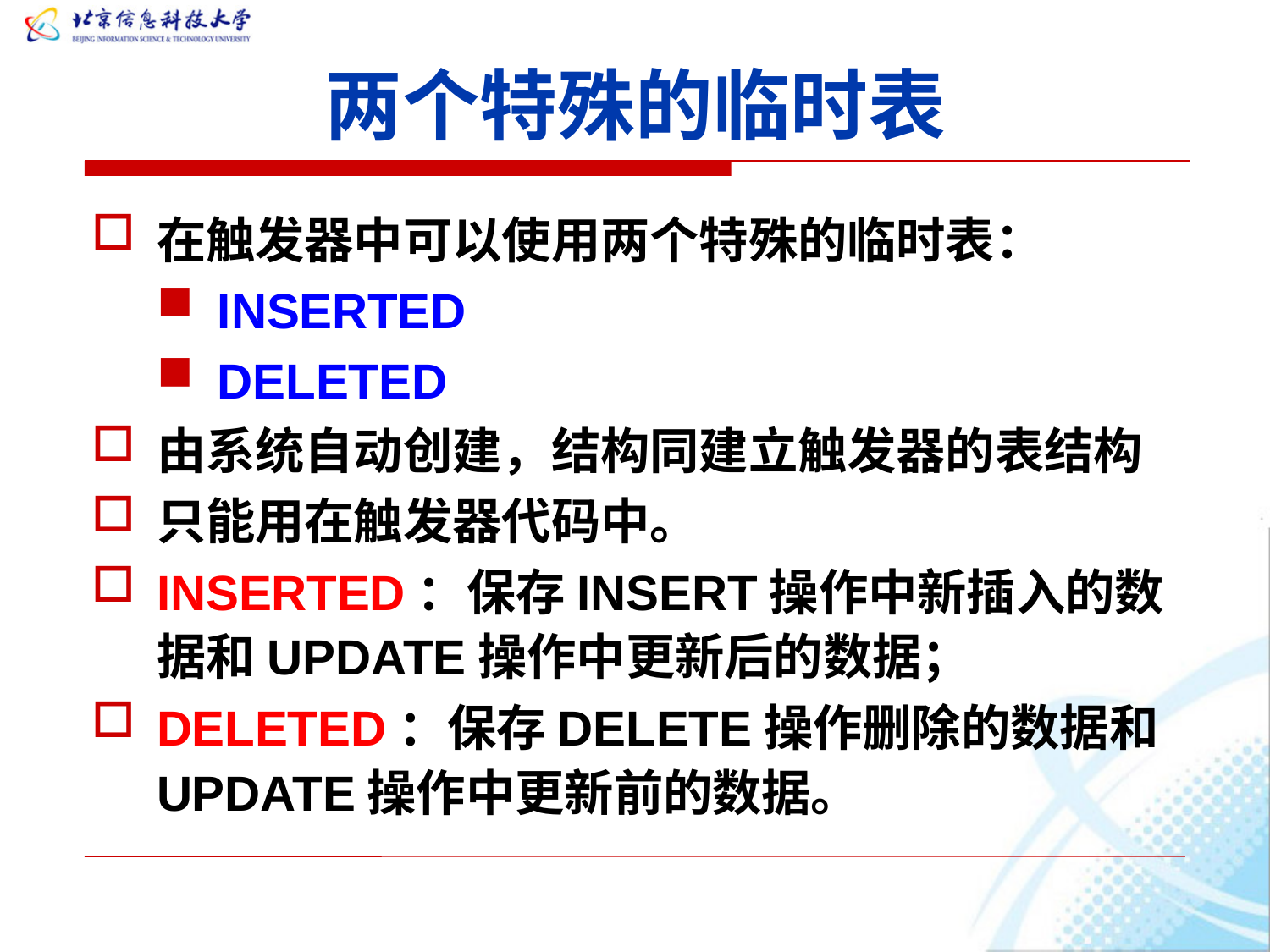

# 两个特殊的临时表
在触发器中可以使用两个特殊的临时表：
INSERTED
DELETED
由系统自动创建，结构同建立触发器的表结构
只能用在触发器代码中。
INSERTED：保存INSERT操作中新插入的数据和UPDATE操作中更新后的数据；
DELETED：保存DELETE操作删除的数据和UPDATE操作中更新前的数据。

5